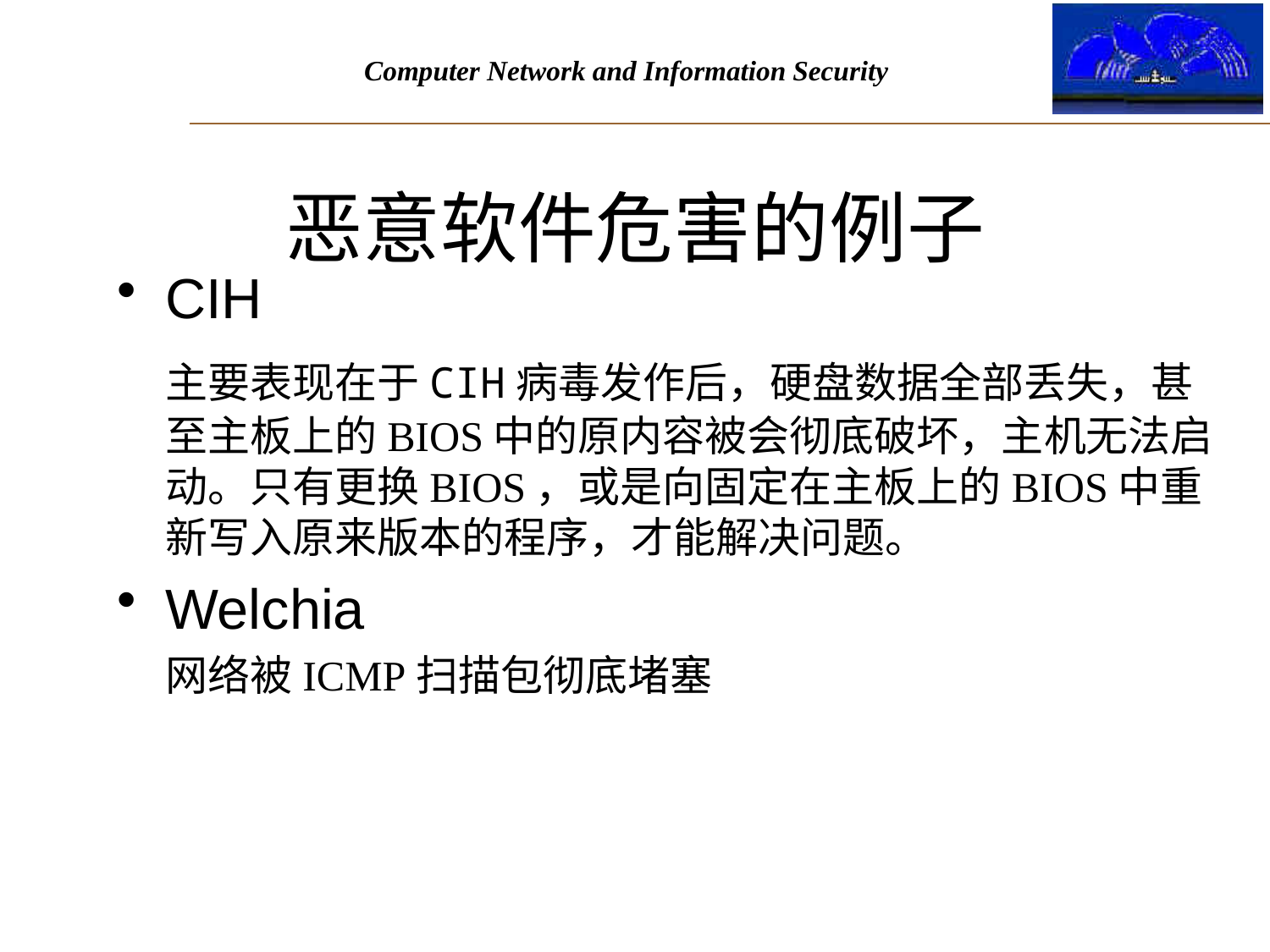

# 恶意软件危害的例子
CIH
	主要表现在于CIH病毒发作后，硬盘数据全部丢失，甚至主板上的BIOS中的原内容被会彻底破坏，主机无法启动。只有更换BIOS，或是向固定在主板上的BIOS中重新写入原来版本的程序，才能解决问题。
Welchia
	网络被ICMP扫描包彻底堵塞